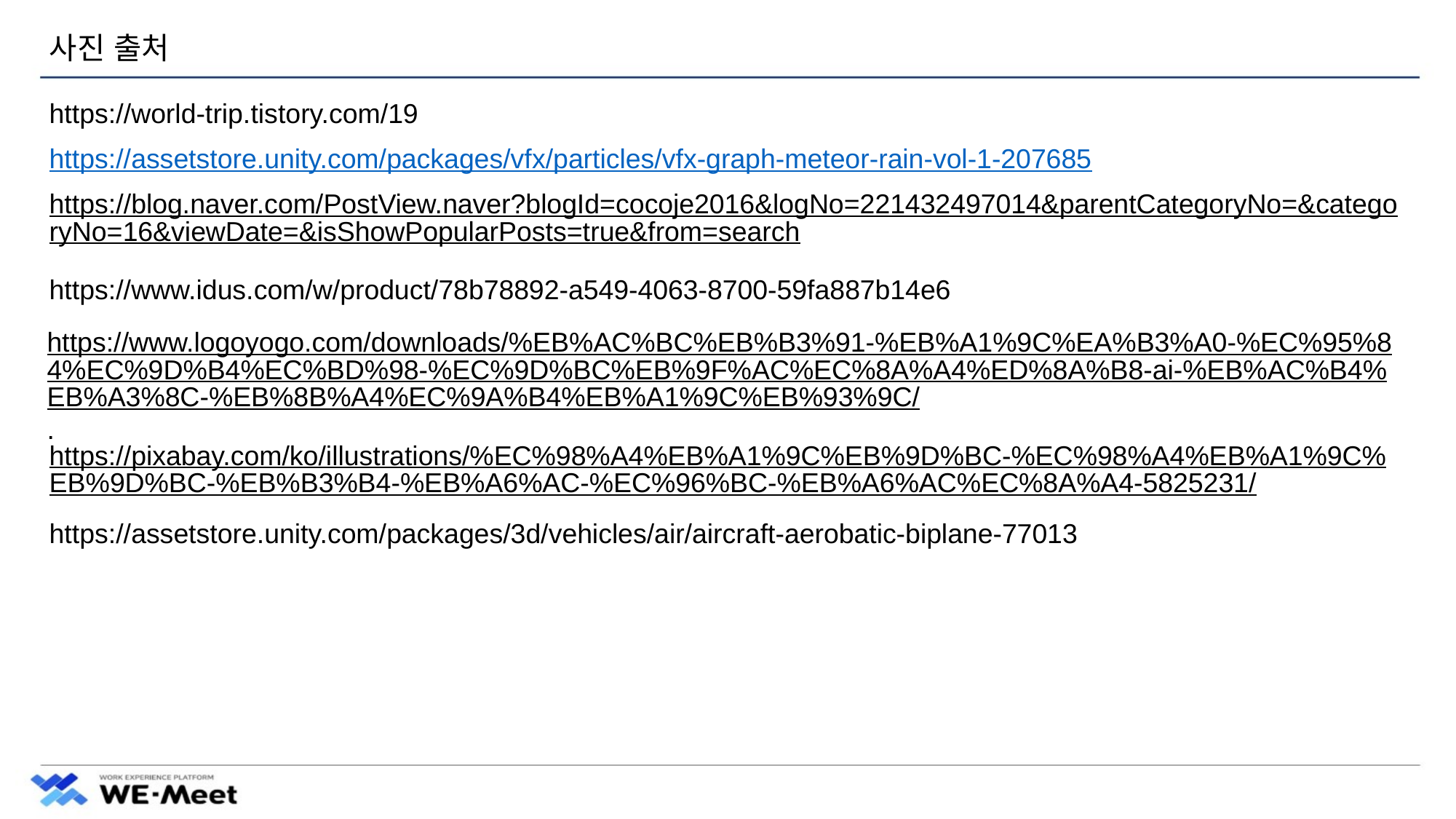

# 사진 출처
https://world-trip.tistory.com/19
https://assetstore.unity.com/packages/vfx/particles/vfx-graph-meteor-rain-vol-1-207685
https://blog.naver.com/PostView.naver?blogId=cocoje2016&logNo=221432497014&parentCategoryNo=&categoryNo=16&viewDate=&isShowPopularPosts=true&from=search
https://www.idus.com/w/product/78b78892-a549-4063-8700-59fa887b14e6
https://www.logoyogo.com/downloads/%EB%AC%BC%EB%B3%91-%EB%A1%9C%EA%B3%A0-%EC%95%84%EC%9D%B4%EC%BD%98-%EC%9D%BC%EB%9F%AC%EC%8A%A4%ED%8A%B8-ai-%EB%AC%B4%EB%A3%8C-%EB%8B%A4%EC%9A%B4%EB%A1%9C%EB%93%9C/.
https://pixabay.com/ko/illustrations/%EC%98%A4%EB%A1%9C%EB%9D%BC-%EC%98%A4%EB%A1%9C%EB%9D%BC-%EB%B3%B4-%EB%A6%AC-%EC%96%BC-%EB%A6%AC%EC%8A%A4-5825231/
https://assetstore.unity.com/packages/3d/vehicles/air/aircraft-aerobatic-biplane-77013